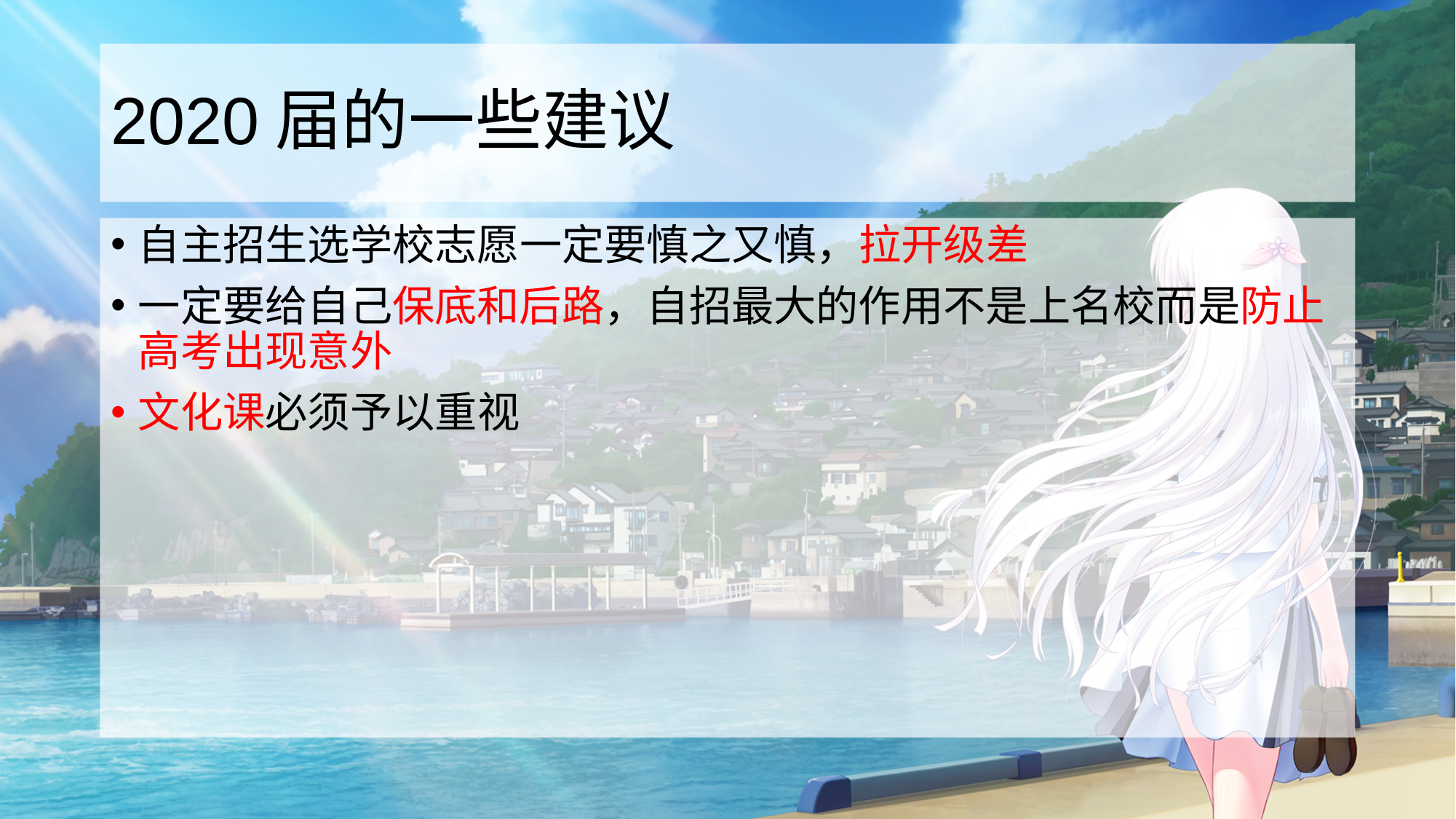

# 2020届的一些建议
自主招生选学校志愿一定要慎之又慎，拉开级差
一定要给自己保底和后路，自招最大的作用不是上名校而是防止高考出现意外
文化课必须予以重视